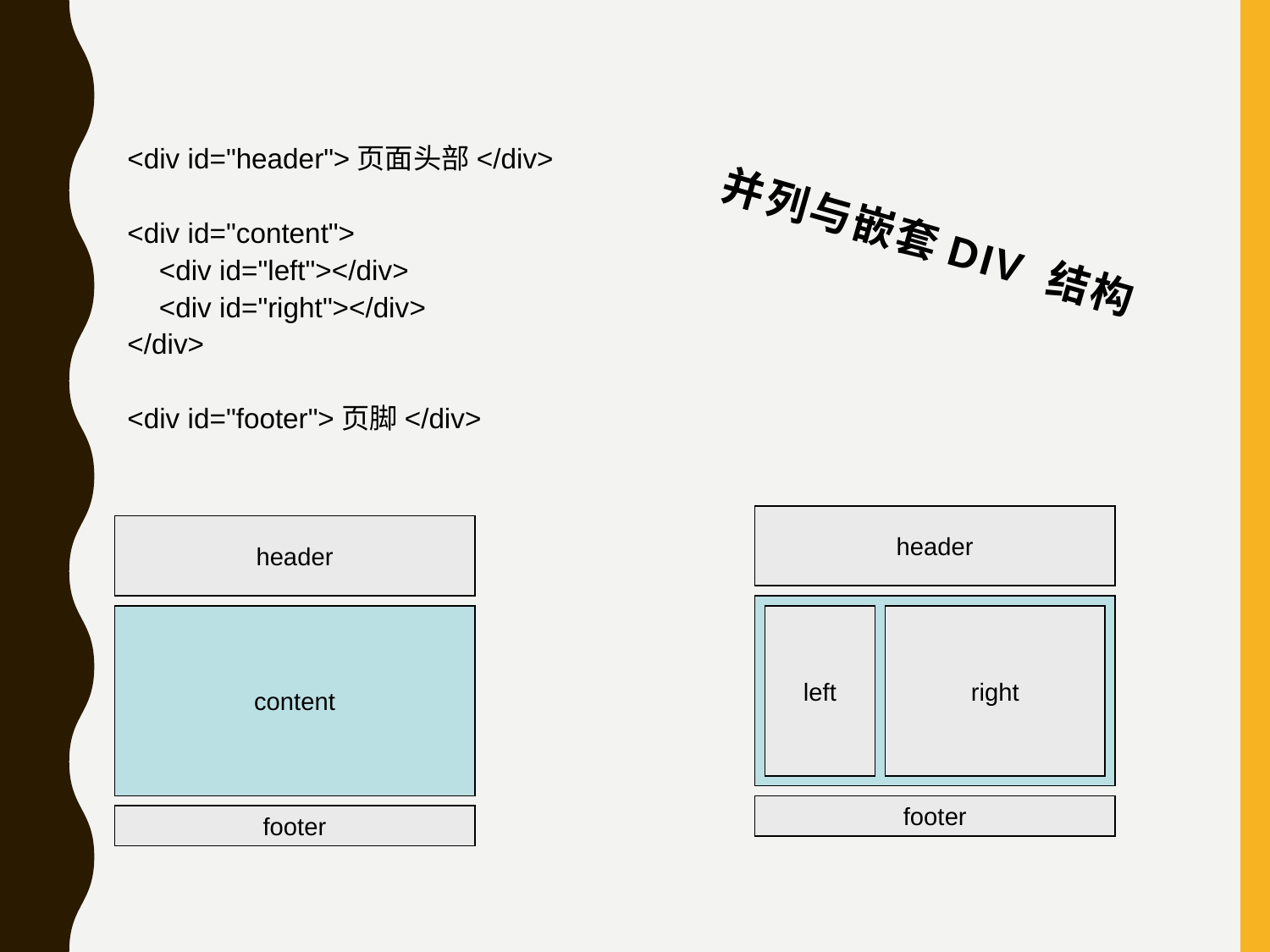

<div id="header">页面头部</div>

<div id="content">
	<div id="left"></div>
	<div id="right"></div>
</div>

<div id="footer">页脚</div>
# 并列与嵌套div 结构
header
header

content

left
right

footer
footer